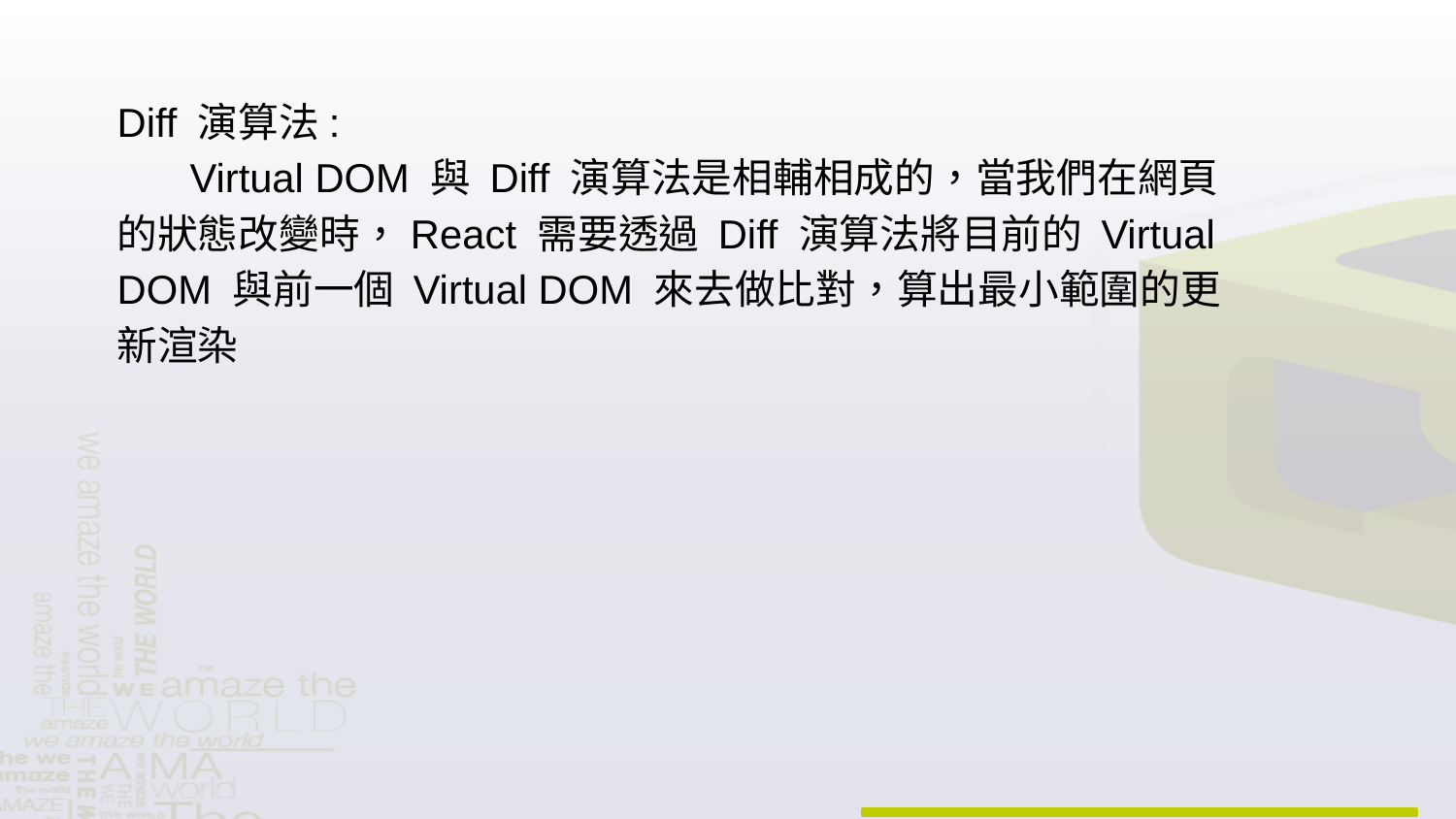

Diff 演算法:
Virtual DOM 與 Diff 演算法是相輔相成的，當我們在網頁的狀態改變時，React 需要透過 Diff 演算法將目前的 Virtual DOM 與前一個 Virtual DOM 來去做比對，算出最小範圍的更新渲染